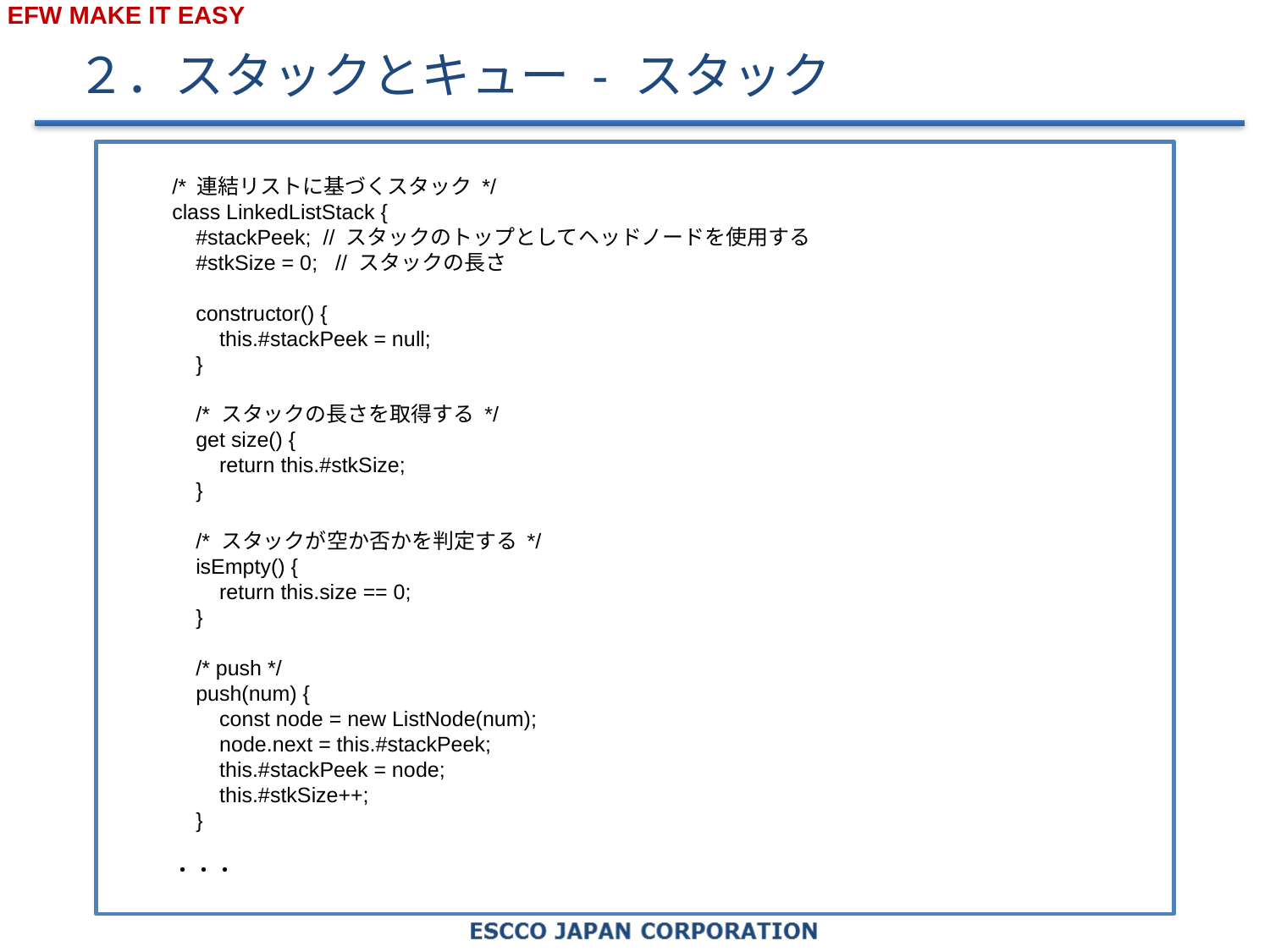

# ２．スタックとキュー - スタック
/* 連結リストに基づくスタック */
class LinkedListStack {
    #stackPeek;  // スタックのトップとしてヘッドノードを使用する
    #stkSize = 0;   // スタックの長さ

    constructor() {
        this.#stackPeek = null;
    }

    /* スタックの長さを取得する */
    get size() {
        return this.#stkSize;
    }

    /* スタックが空か否かを判定する */
    isEmpty() {
        return this.size == 0;
    }

    /* push */
    push(num) {
        const node = new ListNode(num);
        node.next = this.#stackPeek;
        this.#stackPeek = node;
        this.#stkSize++;
    }

・・・